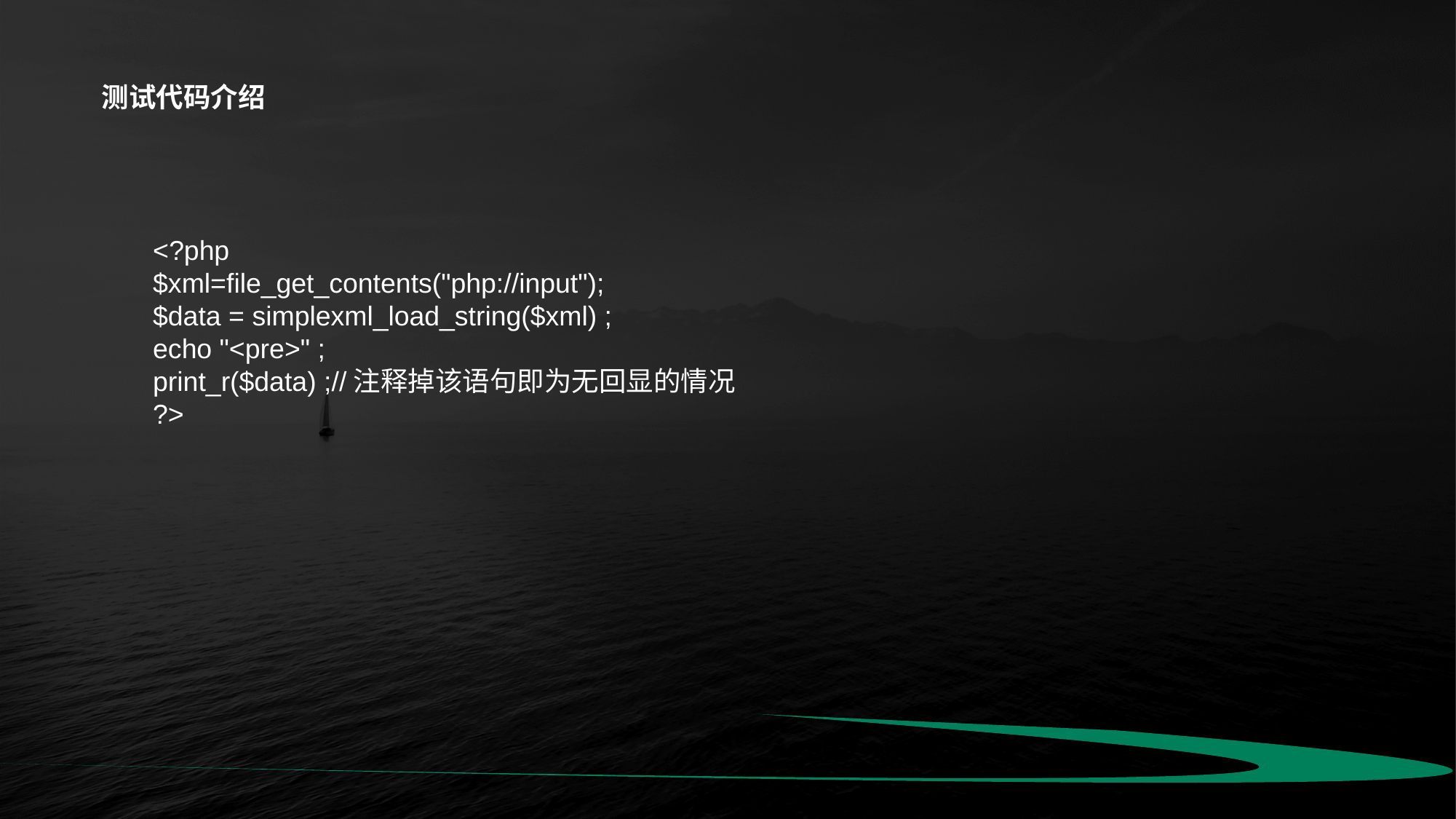

测试代码介绍
<?php
$xml=file_get_contents("php://input");
$data = simplexml_load_string($xml) ;
echo "<pre>" ;
print_r($data) ;//注释掉该语句即为无回显的情况
?>